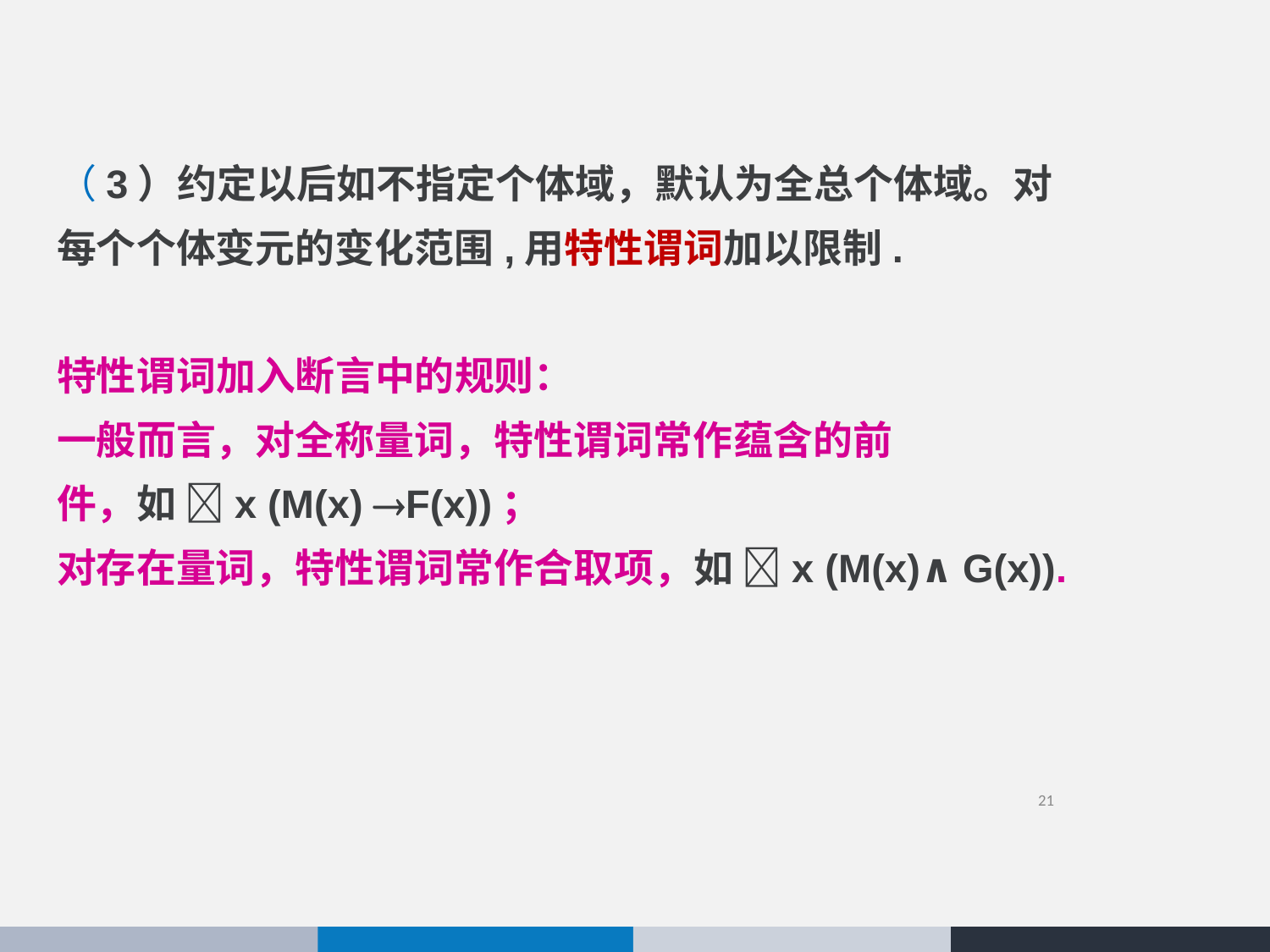

（3）约定以后如不指定个体域，默认为全总个体域。对
每个个体变元的变化范围,用特性谓词加以限制.

特性谓词加入断言中的规则：
一般而言，对全称量词，特性谓词常作蕴含的前
件，如 ∀x (M(x) →F(x))；
对存在量词，特性谓词常作合取项，如 ∃x (M(x)∧ G(x)).
21